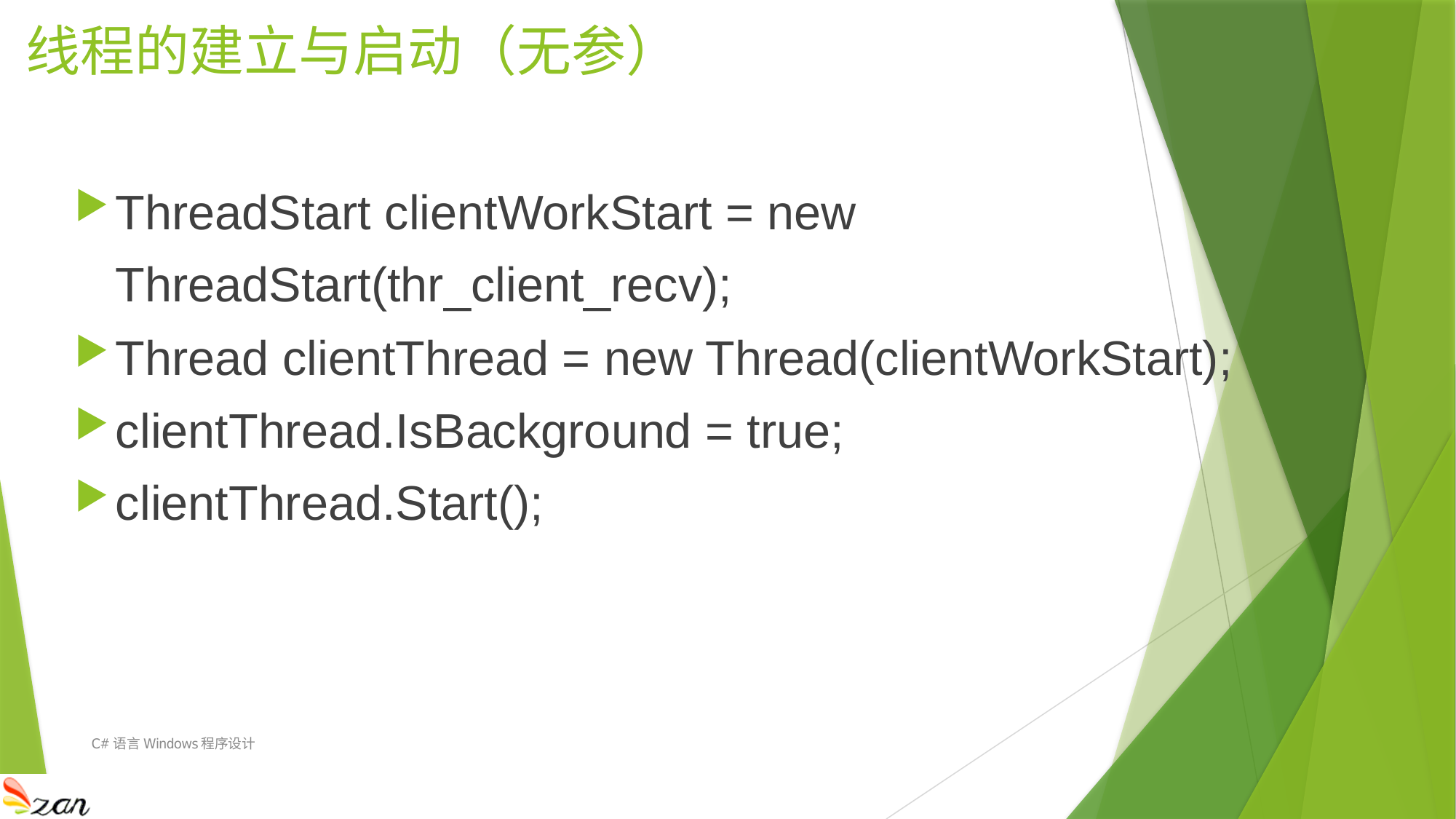

# 线程的建立与启动（无参）
ThreadStart clientWorkStart = new ThreadStart(thr_client_recv);
Thread clientThread = new Thread(clientWorkStart);
clientThread.IsBackground = true;
clientThread.Start();
C#语言Windows程序设计